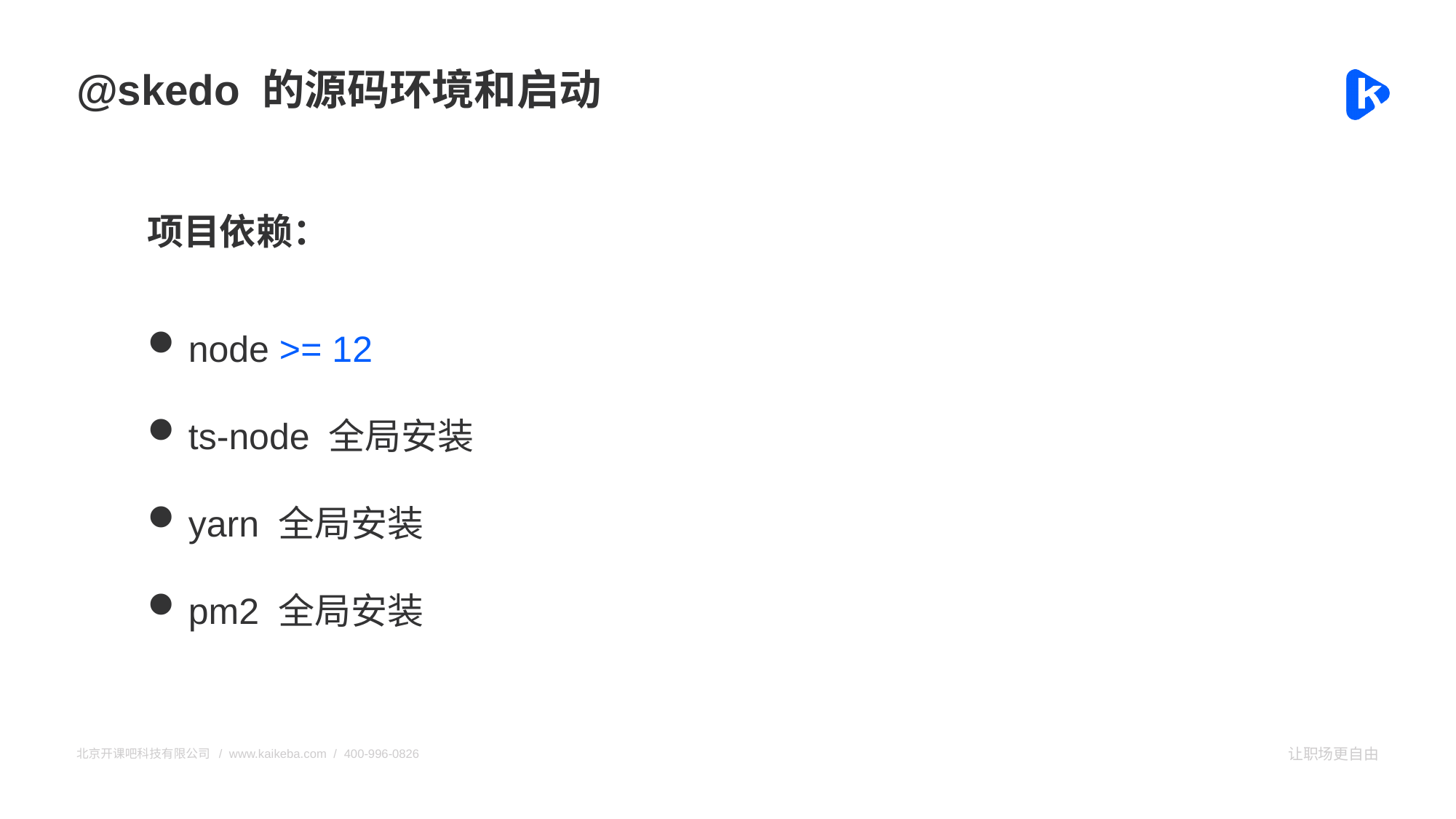

@skedo 的源码环境和启动
项目依赖：
node >= 12
ts-node 全局安装
yarn 全局安装
pm2 全局安装